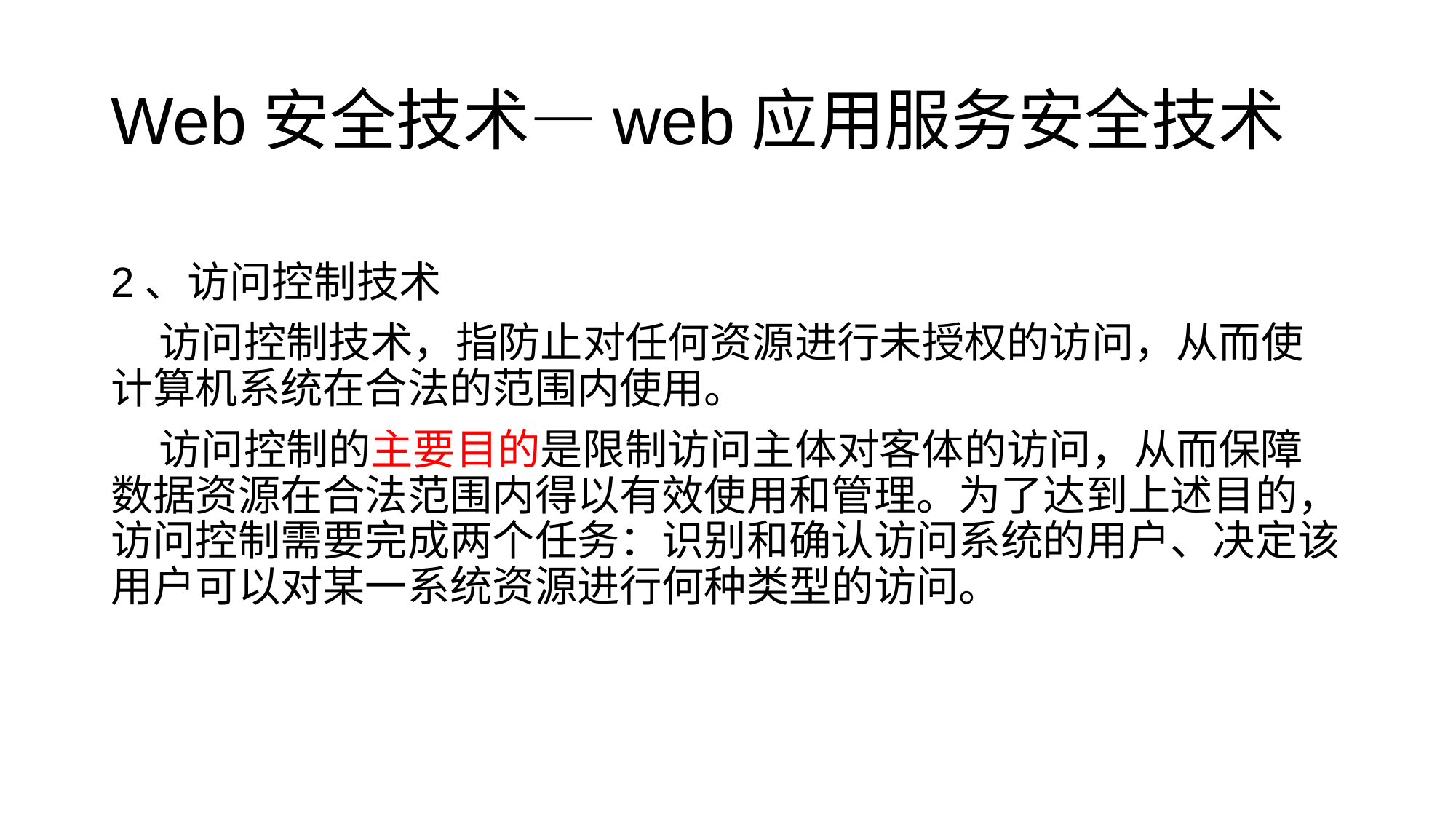

# Web安全技术—web应用服务安全技术

2、访问控制技术
    访问控制技术，指防止对任何资源进行未授权的访问，从而使计算机系统在合法的范围内使用。
    访问控制的主要目的是限制访问主体对客体的访问，从而保障数据资源在合法范围内得以有效使用和管理。为了达到上述目的，访问控制需要完成两个任务：识别和确认访问系统的用户、决定该用户可以对某一系统资源进行何种类型的访问。